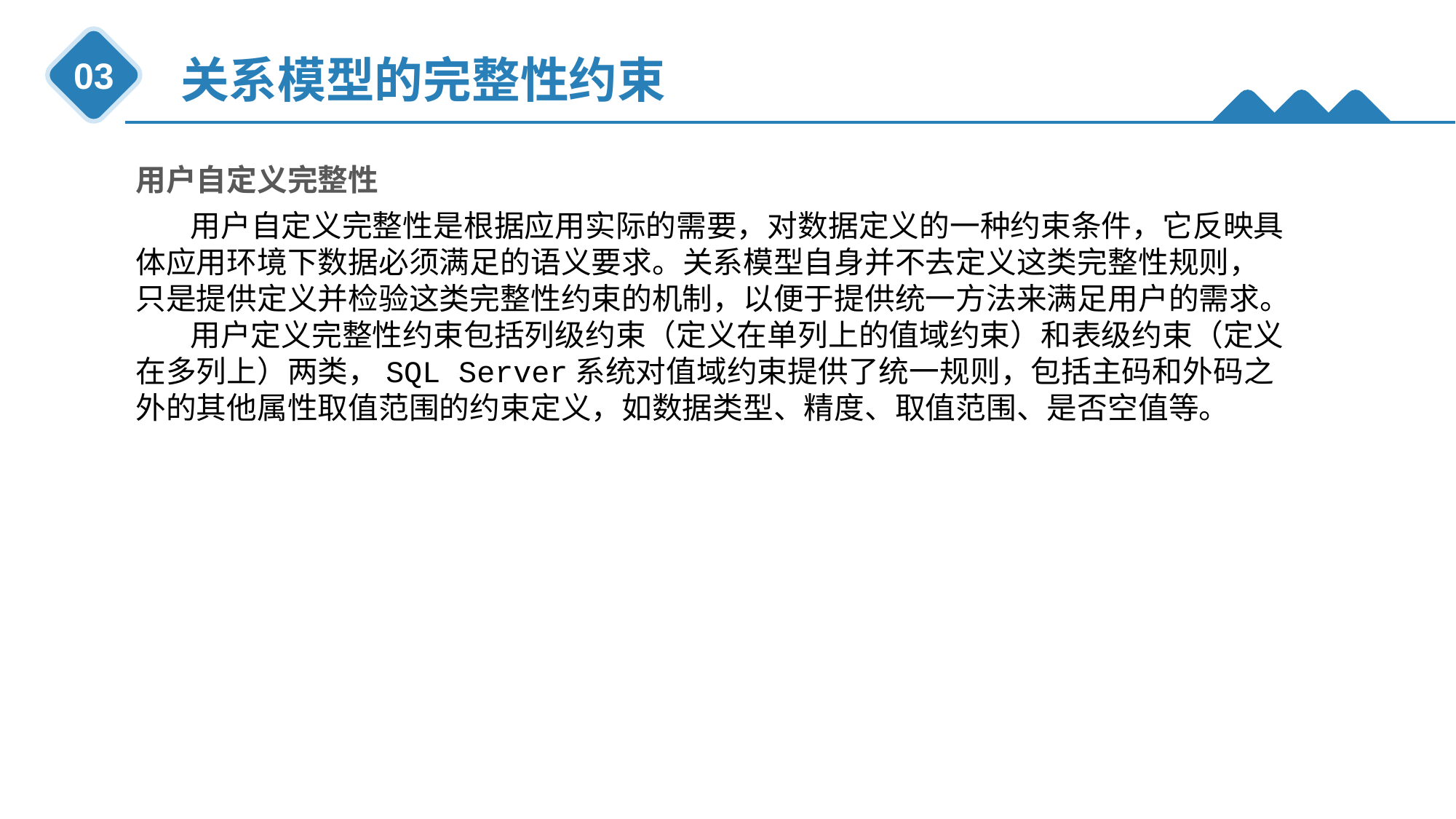

关系模型的完整性约束
03

用户自定义完整性
用户自定义完整性是根据应用实际的需要，对数据定义的一种约束条件，它反映具体应用环境下数据必须满足的语义要求。关系模型自身并不去定义这类完整性规则，只是提供定义并检验这类完整性约束的机制，以便于提供统一方法来满足用户的需求。
用户定义完整性约束包括列级约束（定义在单列上的值域约束）和表级约束（定义在多列上）两类，SQL Server系统对值域约束提供了统一规则，包括主码和外码之外的其他属性取值范围的约束定义，如数据类型、精度、取值范围、是否空值等。